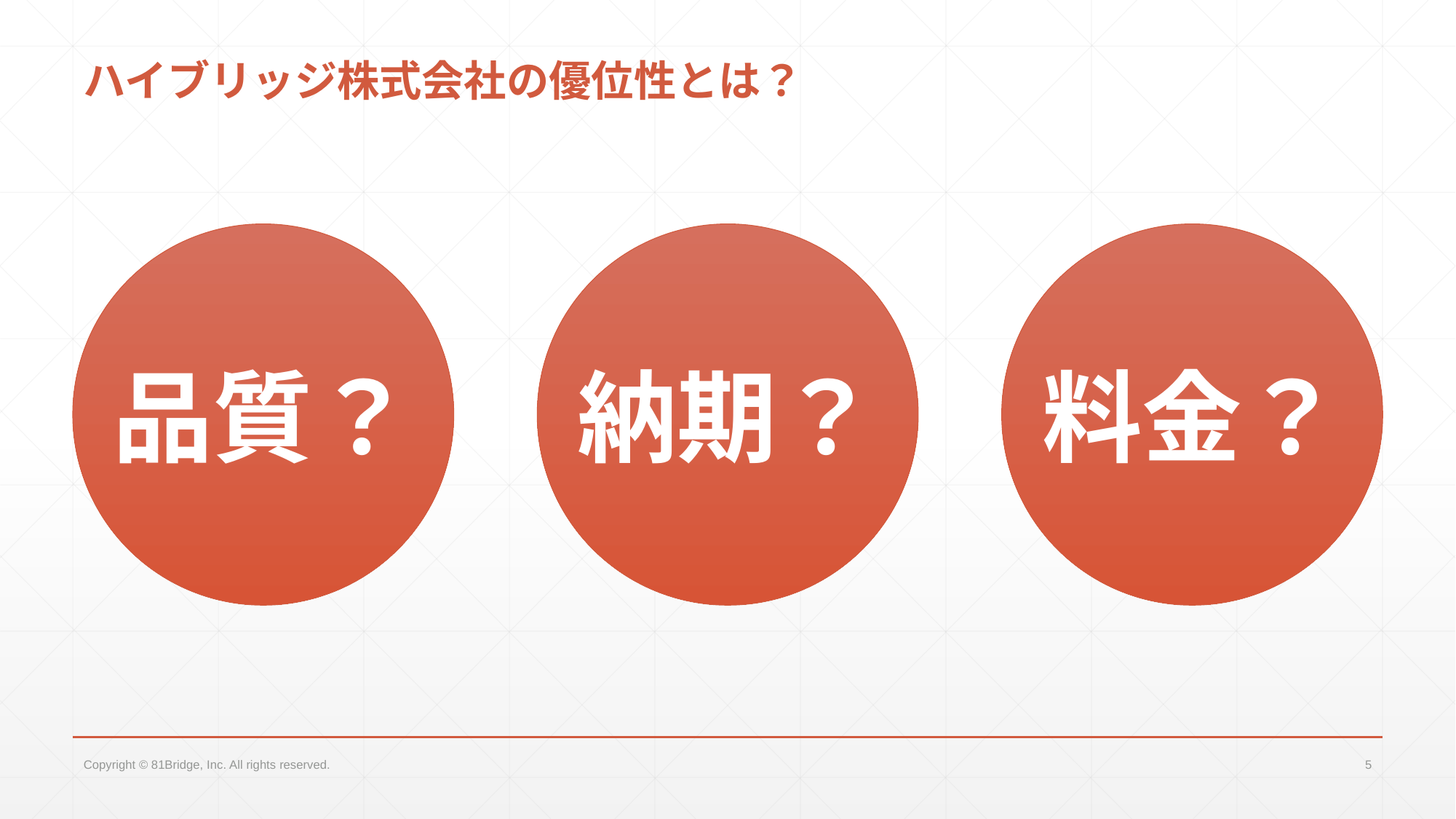

# ハイブリッジ株式会社の優位性とは？
品質？
納期？
料金？
Copyright © 81Bridge, Inc. All rights reserved.
5